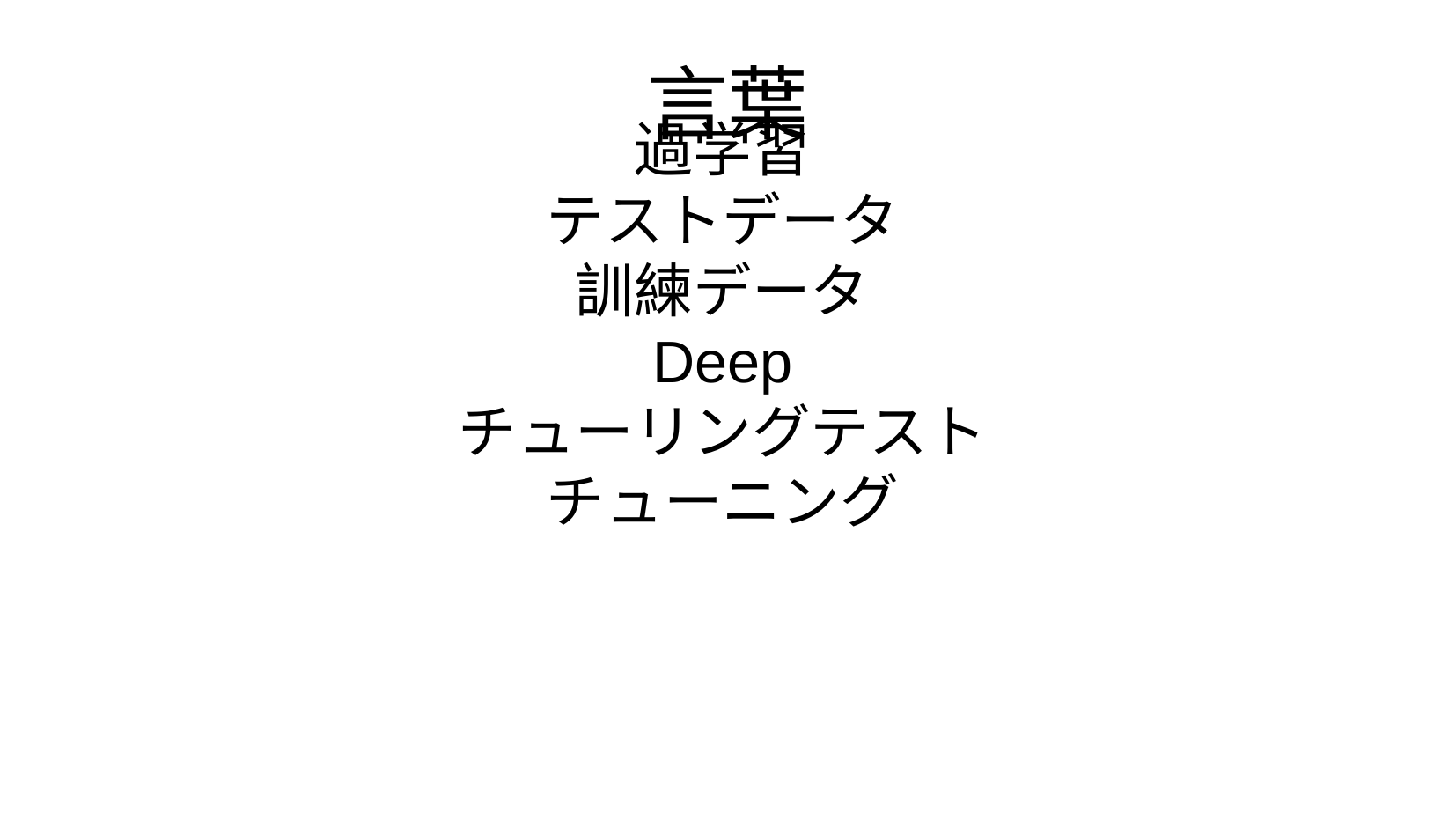

言葉
過学習
テストデータ
訓練データ
Deep
チューリングテスト
チューニング